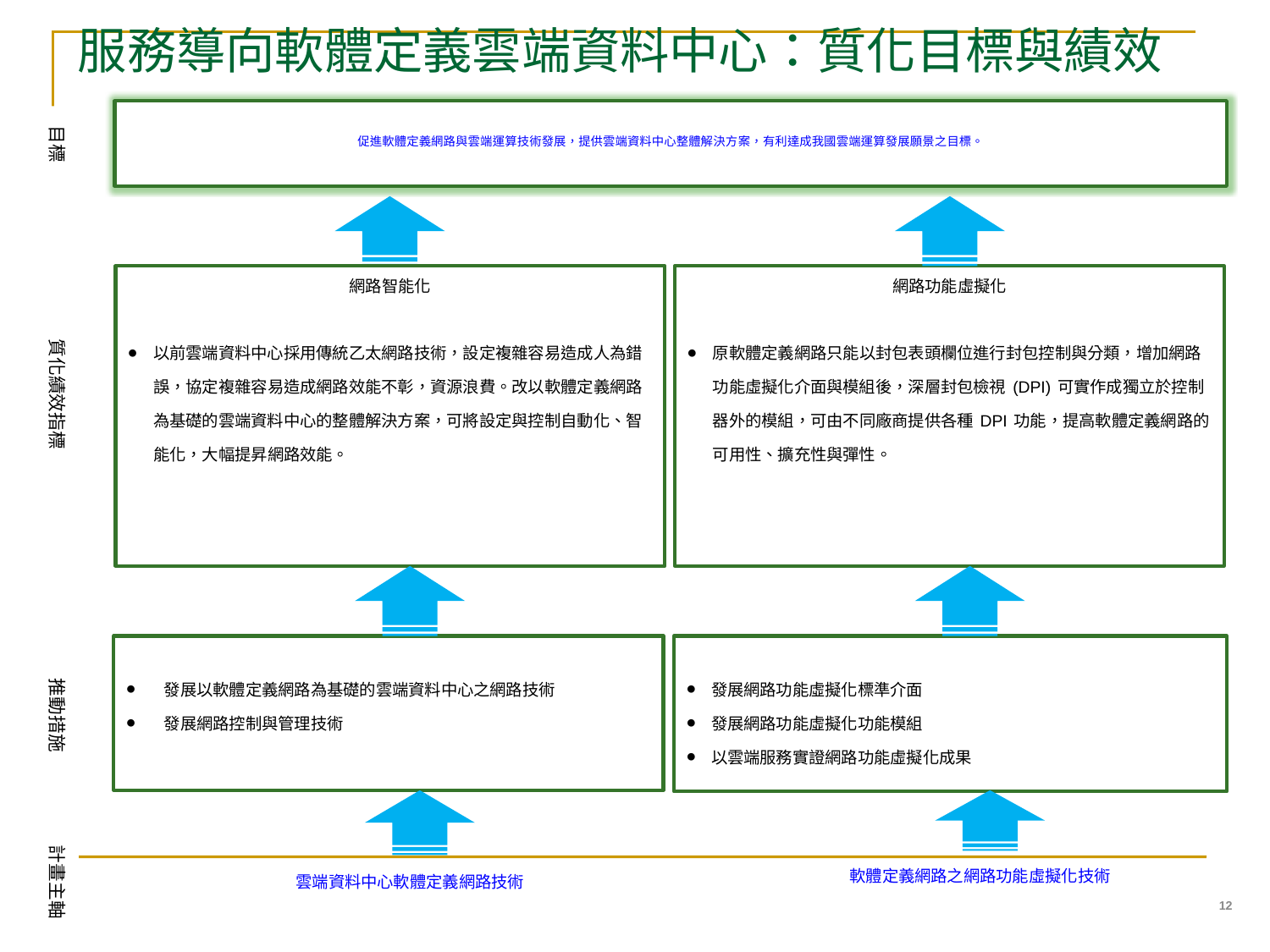

# 服務導向軟體定義雲端資料中心：質化目標與績效
促進軟體定義網路與雲端運算技術發展，提供雲端資料中心整體解決方案，有利達成我國雲端運算發展願景之目標。
目標

網路智能化

以前雲端資料中心採用傳統乙太網路技術，設定複雜容易造成人為錯誤，協定複雜容易造成網路效能不彰，資源浪費。改以軟體定義網路為基礎的雲端資料中心的整體解決方案，可將設定與控制自動化、智能化，大幅提昇網路效能。
網路功能虛擬化

原軟體定義網路只能以封包表頭欄位進行封包控制與分類，增加網路功能虛擬化介面與模組後，深層封包檢視(DPI)可實作成獨立於控制器外的模組，可由不同廠商提供各種DPI功能，提高軟體定義網路的可用性、擴充性與彈性。
質化績效指標

發展以軟體定義網路為基礎的雲端資料中心之網路技術
發展網路控制與管理技術

發展網路功能虛擬化標準介面
發展網路功能虛擬化功能模組
以雲端服務實證網路功能虛擬化成果
推動措施

計畫主軸
軟體定義網路之網路功能虛擬化技術
雲端資料中心軟體定義網路技術
12